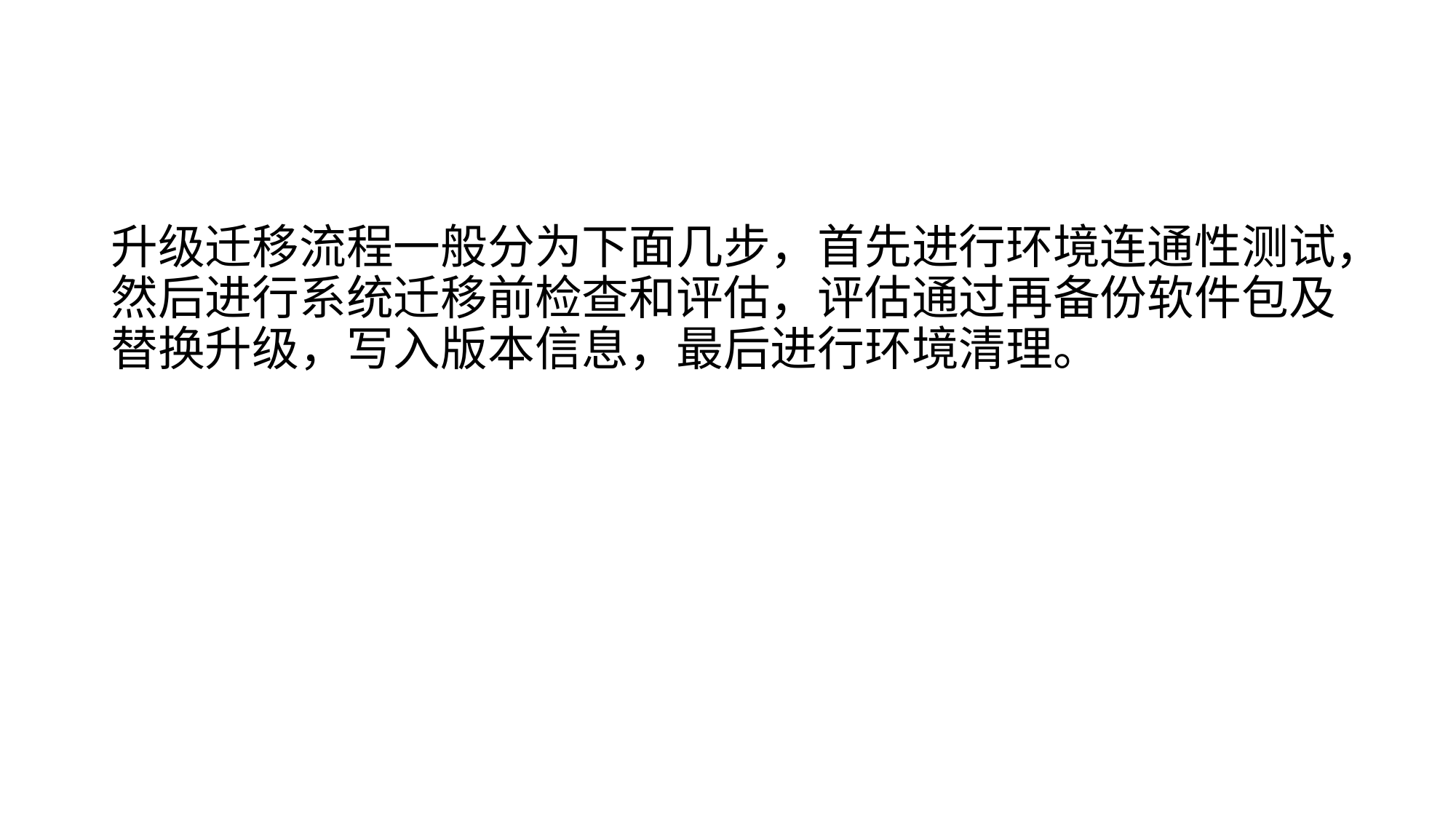

升级迁移流程一般分为下面几步，首先进行环境连通性测试，然后进行系统迁移前检查和评估，评估通过再备份软件包及替换升级，写入版本信息，最后进行环境清理。